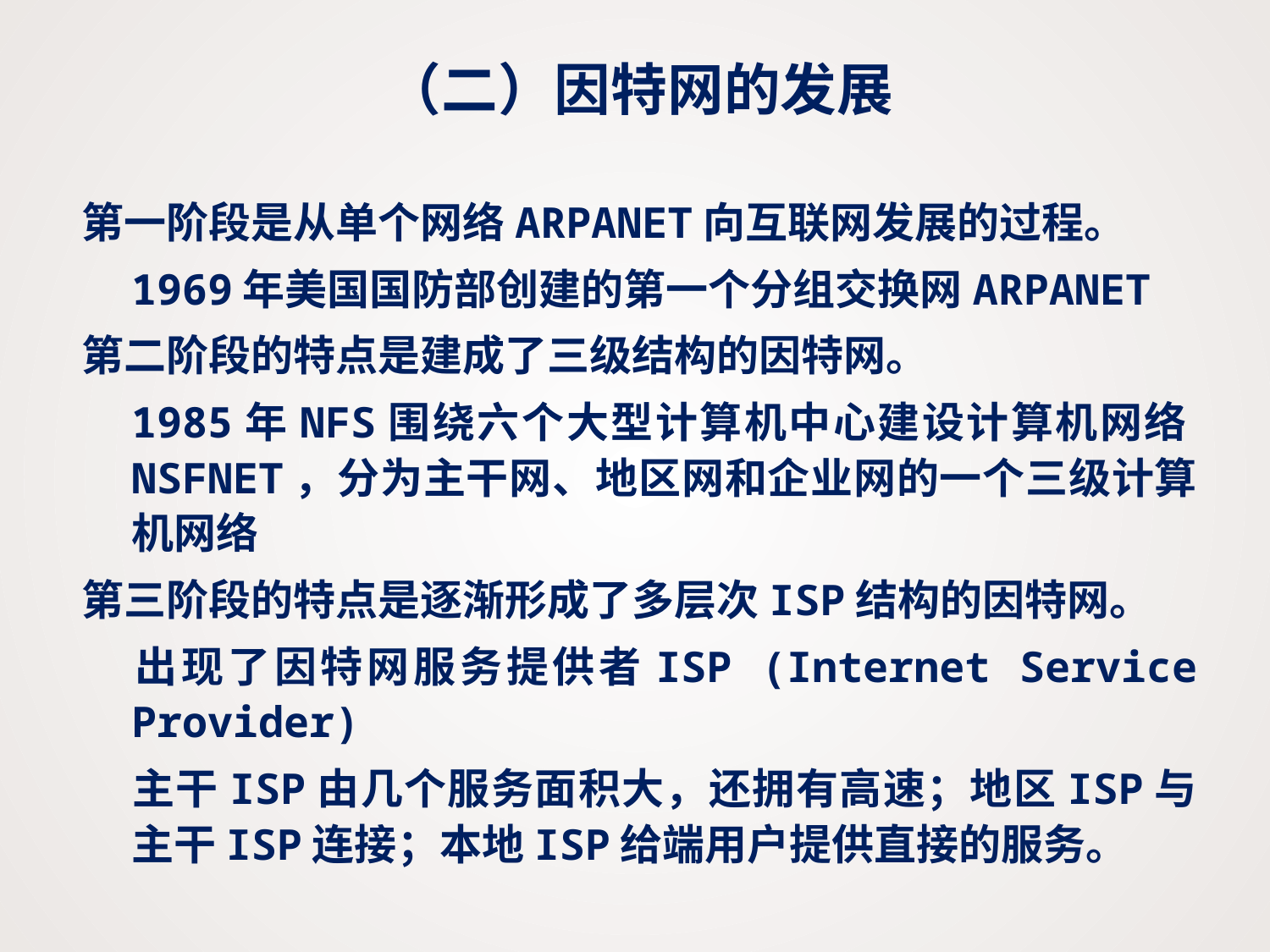

# （二）因特网的发展
第一阶段是从单个网络ARPANET向互联网发展的过程。
	1969年美国国防部创建的第一个分组交换网ARPANET
第二阶段的特点是建成了三级结构的因特网。
	1985年NFS围绕六个大型计算机中心建设计算机网络NSFNET，分为主干网、地区网和企业网的一个三级计算机网络
第三阶段的特点是逐渐形成了多层次ISP结构的因特网。
	出现了因特网服务提供者ISP (Internet Service Provider)
	主干ISP由几个服务面积大，还拥有高速；地区ISP与主干ISP连接；本地ISP给端用户提供直接的服务。